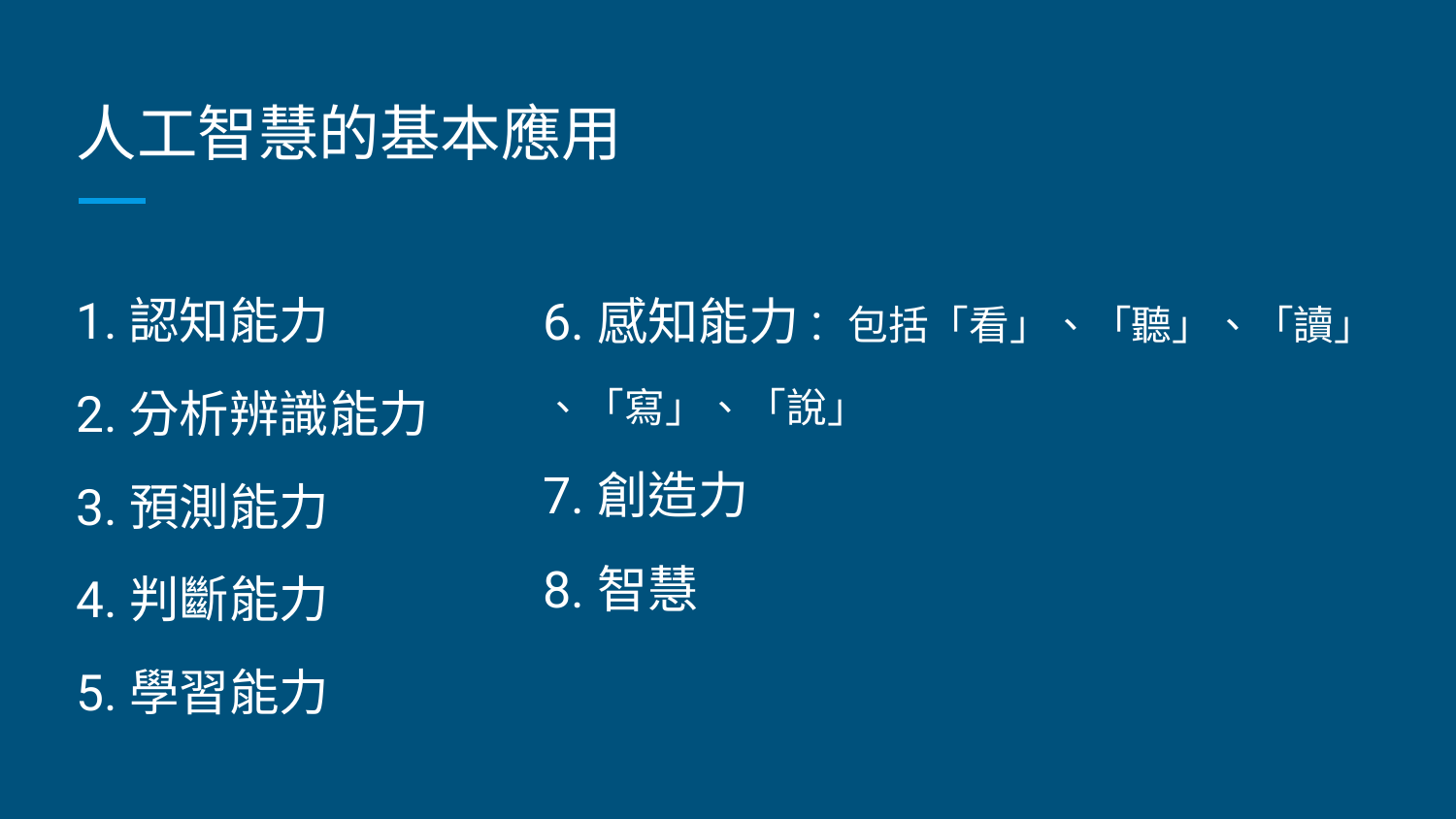

# 人工智慧的基本應用
6.感知能力: 包括「看」、「聽」、「讀」
、「寫」、「說」
7.創造力
8.智慧

1.認知能力
2.分析辨識能力
3.預測能力
4.判斷能力
5.學習能力